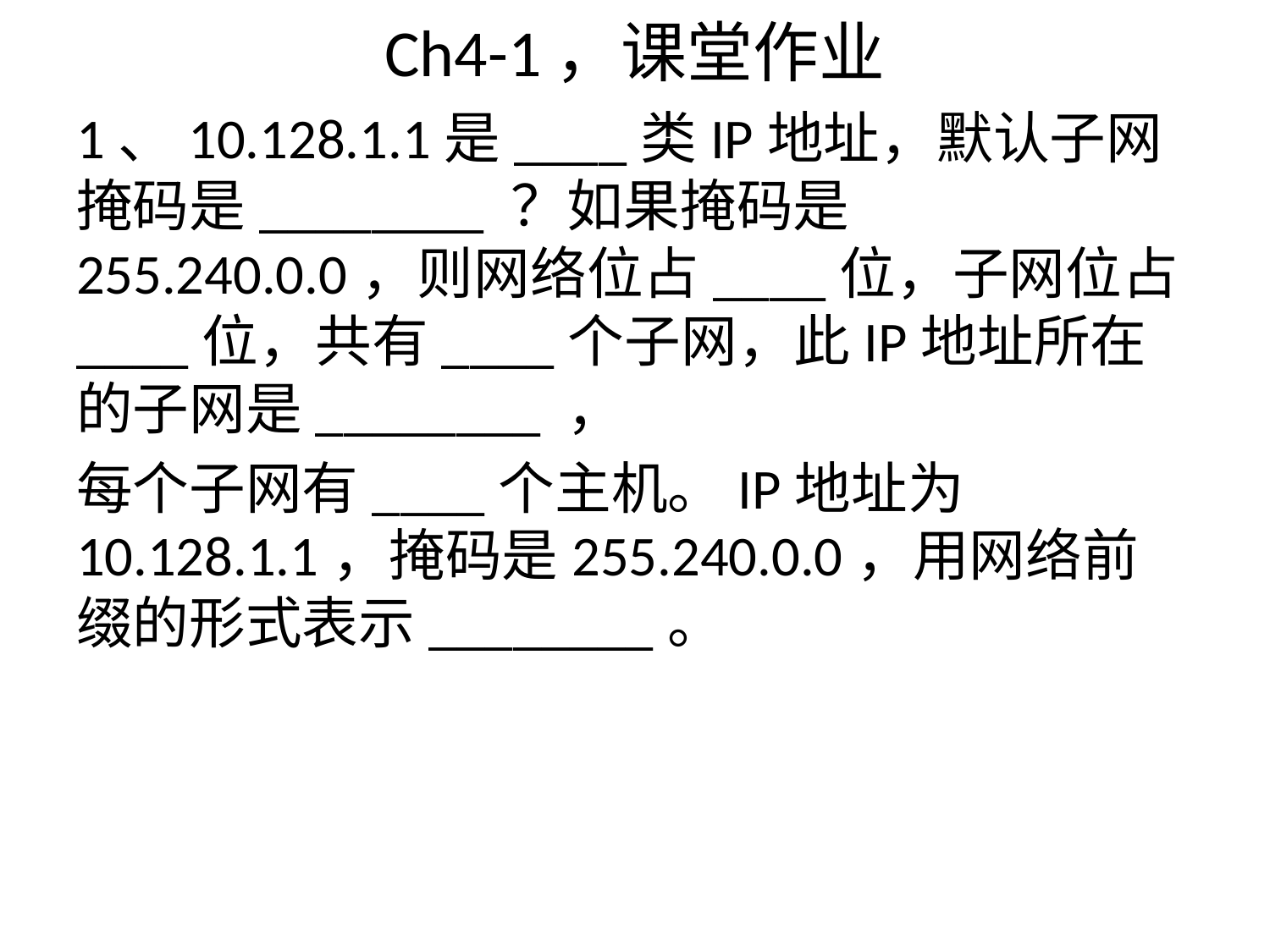

# Ch4-1，课堂作业
1、10.128.1.1是____类IP地址，默认子网掩码是________ ？如果掩码是255.240.0.0，则网络位占____位，子网位占____位，共有____个子网，此IP地址所在的子网是________ ，
每个子网有____个主机。IP地址为10.128.1.1，掩码是255.240.0.0，用网络前缀的形式表示________。